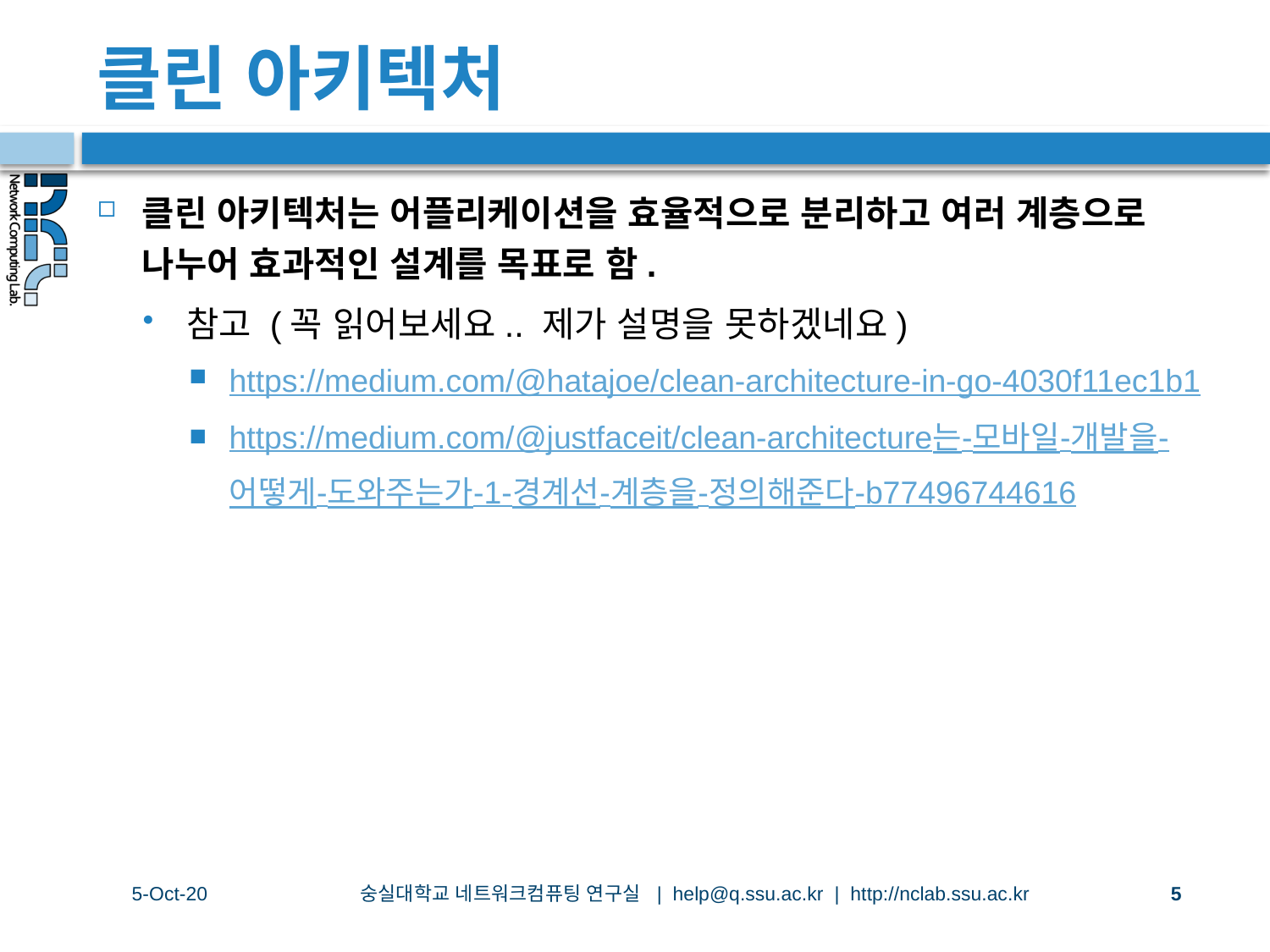

# 클린 아키텍처
클린 아키텍처는 어플리케이션을 효율적으로 분리하고 여러 계층으로 나누어 효과적인 설계를 목표로 함.
참고 (꼭 읽어보세요.. 제가 설명을 못하겠네요)
https://medium.com/@hatajoe/clean-architecture-in-go-4030f11ec1b1
https://medium.com/@justfaceit/clean-architecture는-모바일-개발을-어떻게-도와주는가-1-경계선-계층을-정의해준다-b77496744616

숭실대학교 네트워크컴퓨팅 연구실  |  help@q.ssu.ac.kr  |  http://nclab.ssu.ac.kr
5-Oct-20
5